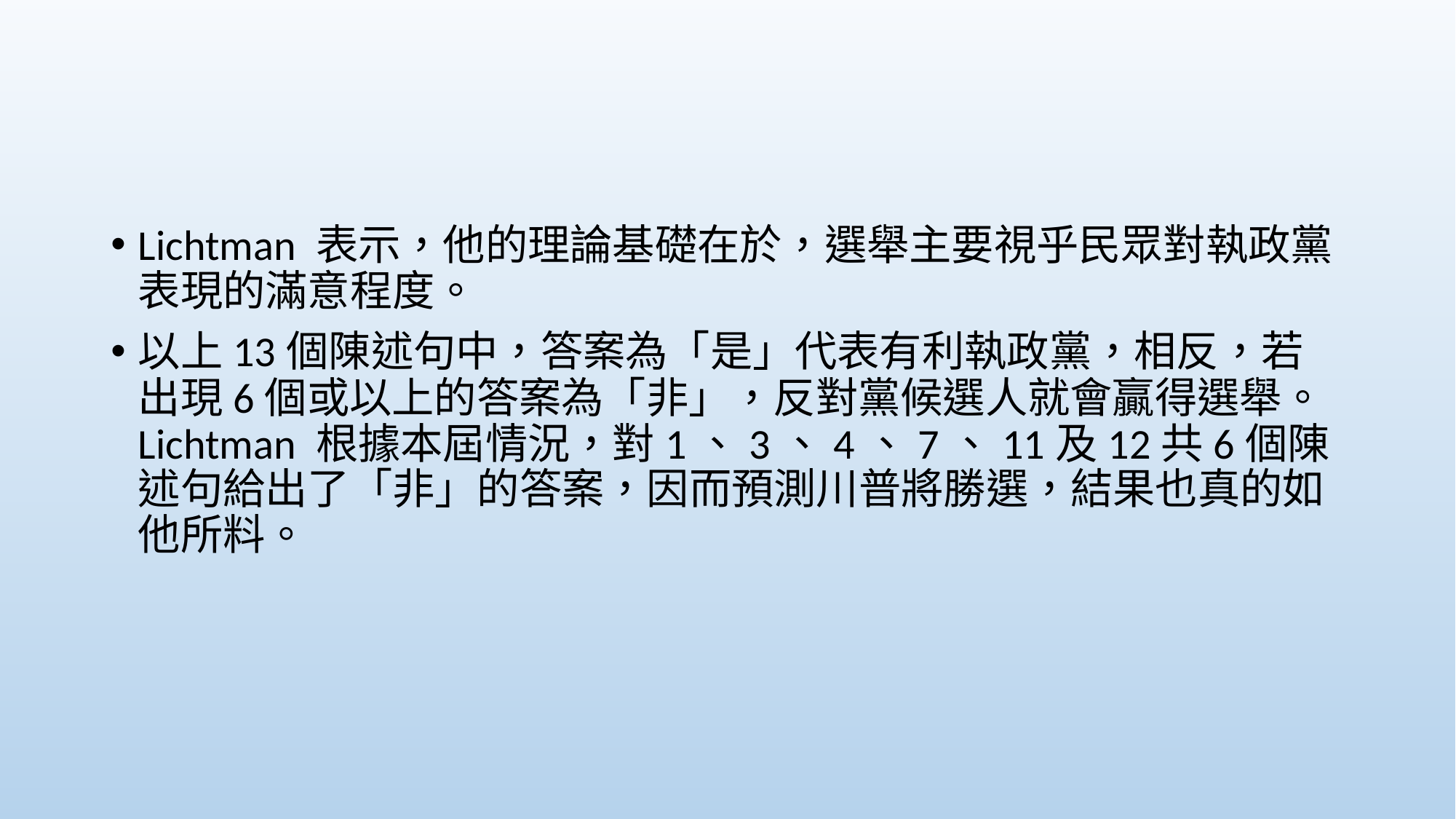

Lichtman 表示，他的理論基礎在於，選舉主要視乎民眾對執政黨表現的滿意程度。
以上13個陳述句中，答案為「是」代表有利執政黨，相反，若出現6個或以上的答案為「非」，反對黨候選人就會贏得選舉。Lichtman 根據本屆情況，對1、3、4、7、11及12共6個陳述句給出了「非」的答案，因而預測川普將勝選，結果也真的如他所料。